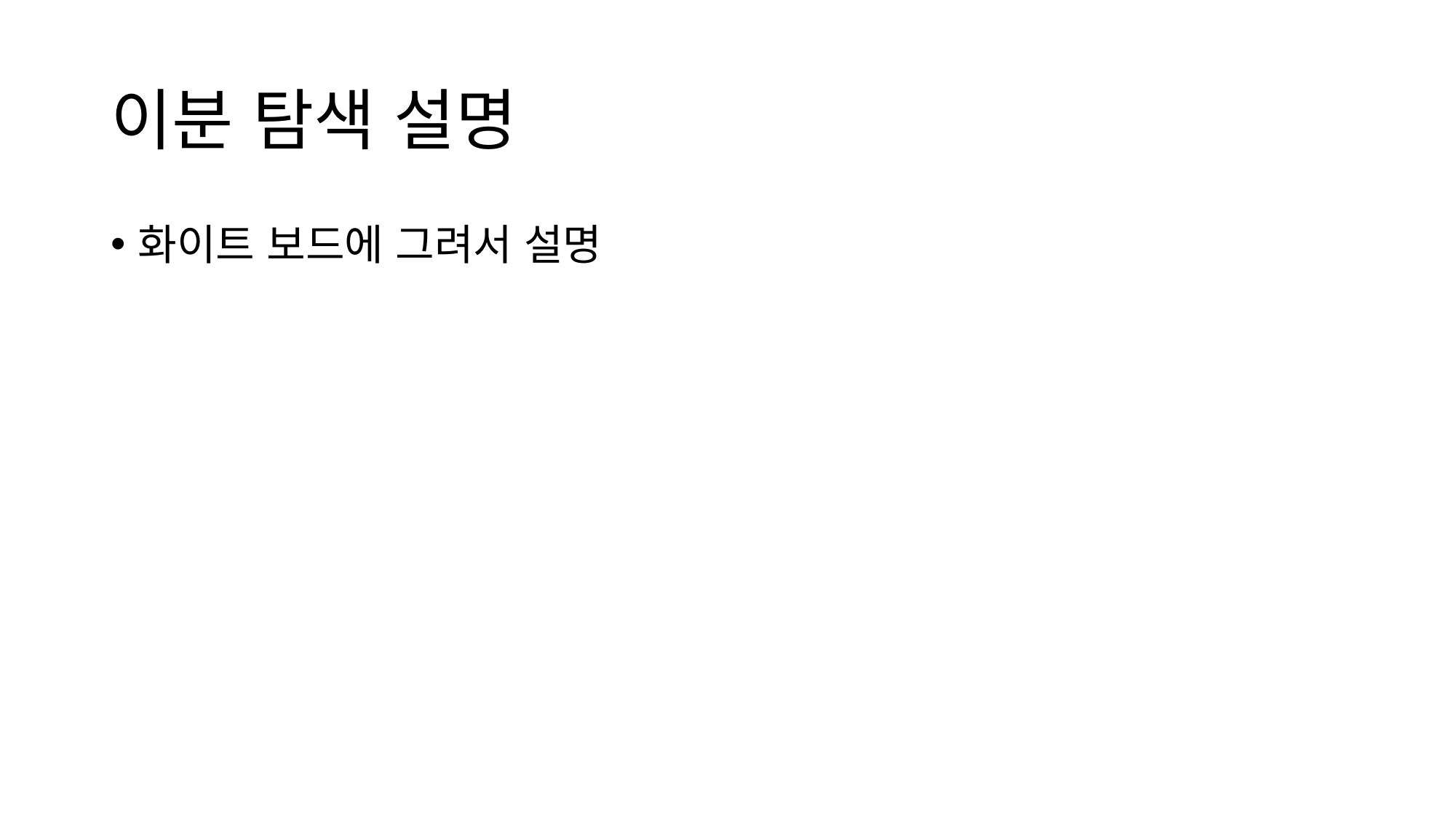

# 이분 탐색 설명
화이트 보드에 그려서 설명